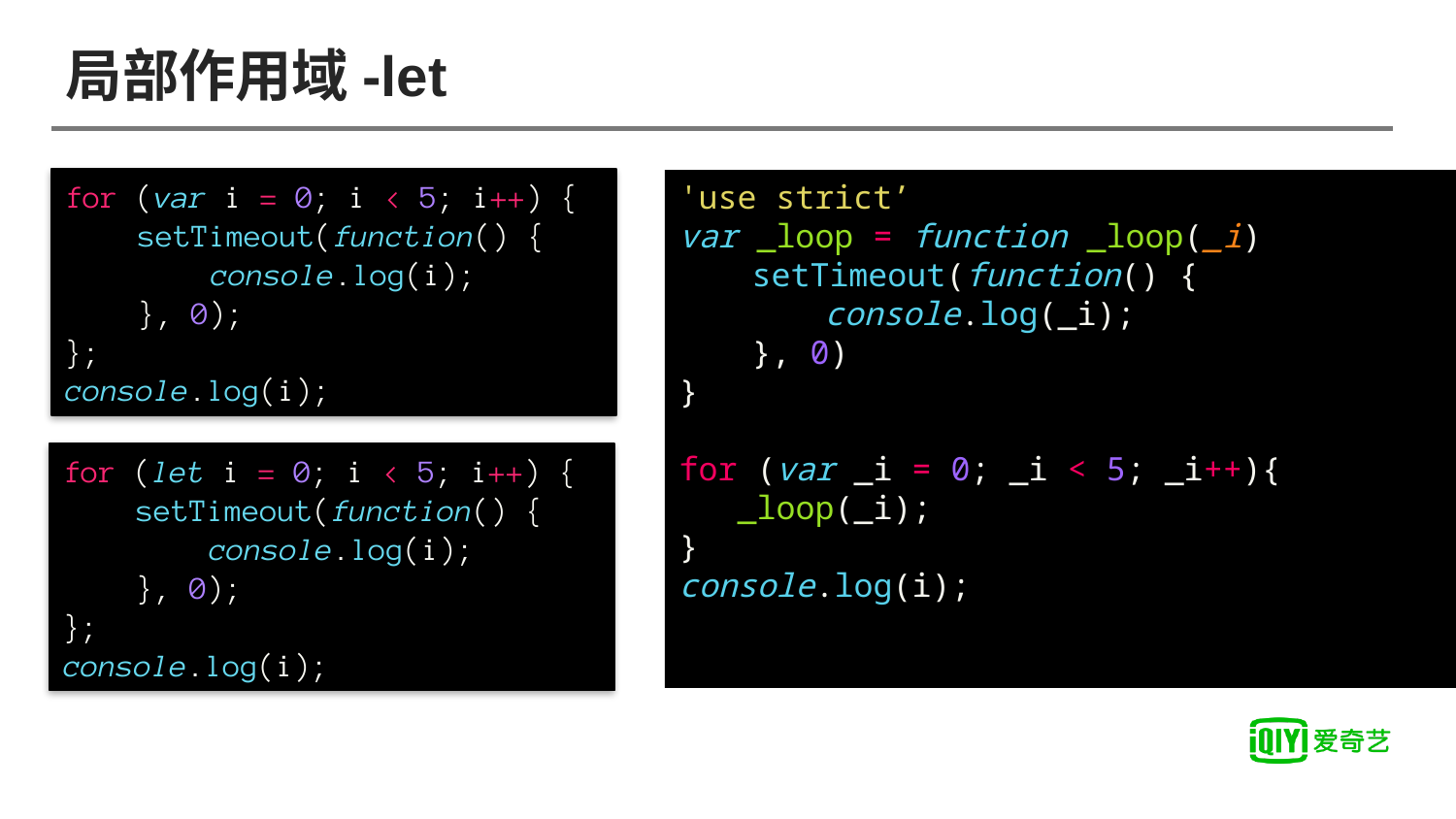

# 局部作用域-let
for (var i = 0; i < 5; i++) {
setTimeout(function() {
console.log(i);
}, 0);
};
console.log(i);
'use strict’
var _loop = function _loop(_i)
setTimeout(function() {
console.log(_i);
}, 0)
}

for (var _i = 0; _i < 5; _i++){
   _loop(_i);
}
console.log(i);

for (let i = 0; i < 5; i++) {
setTimeout(function() {
console.log(i);
}, 0);
};
console.log(i);